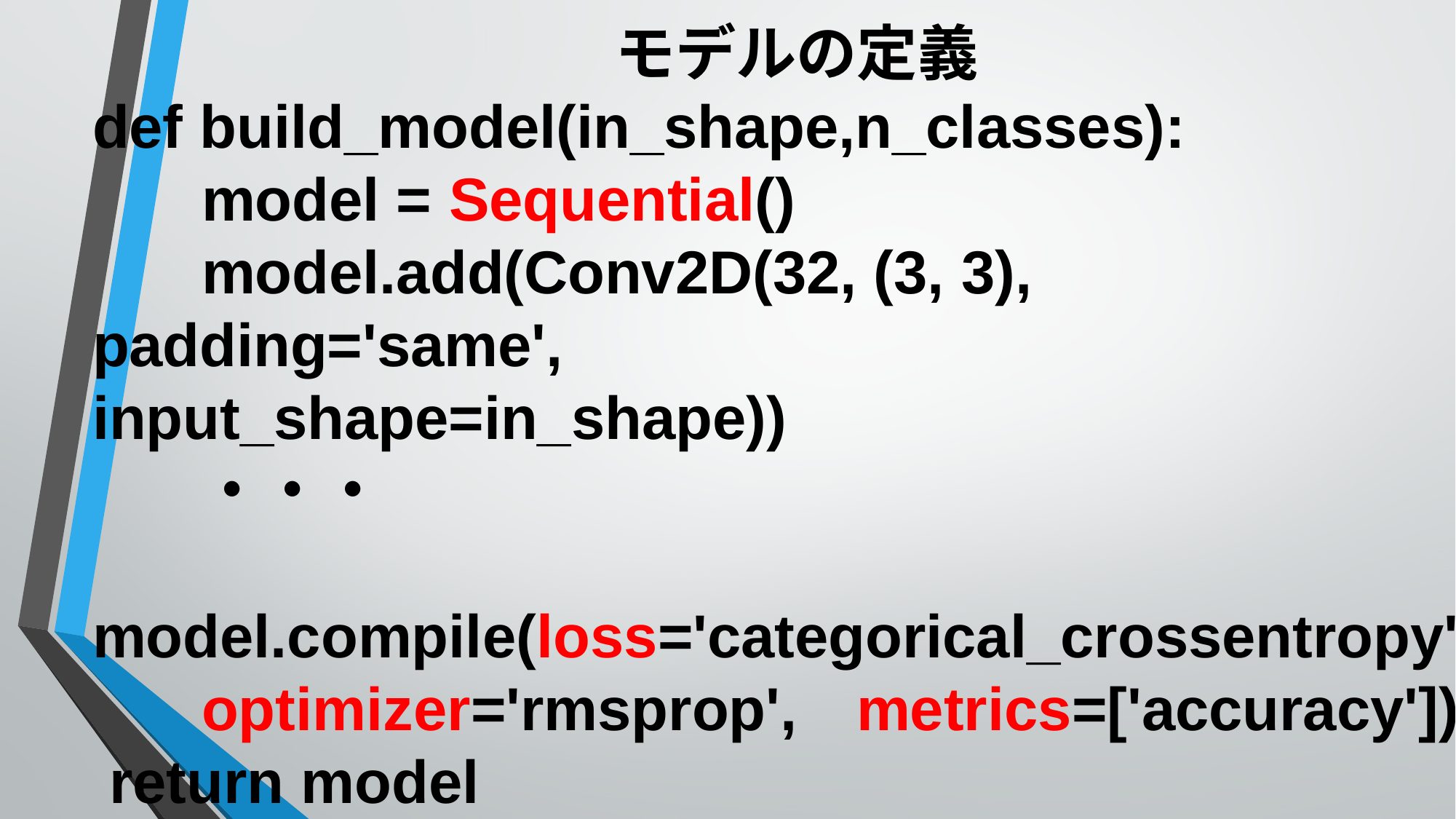

モデルの定義
def build_model(in_shape,n_classes):
	model = Sequential()
	model.add(Conv2D(32, (3, 3), padding='same',                     	                        input_shape=in_shape))
	・・・
	model.compile(loss='categorical_crossentropy',	optimizer='rmsprop',	metrics=['accuracy'])    return model